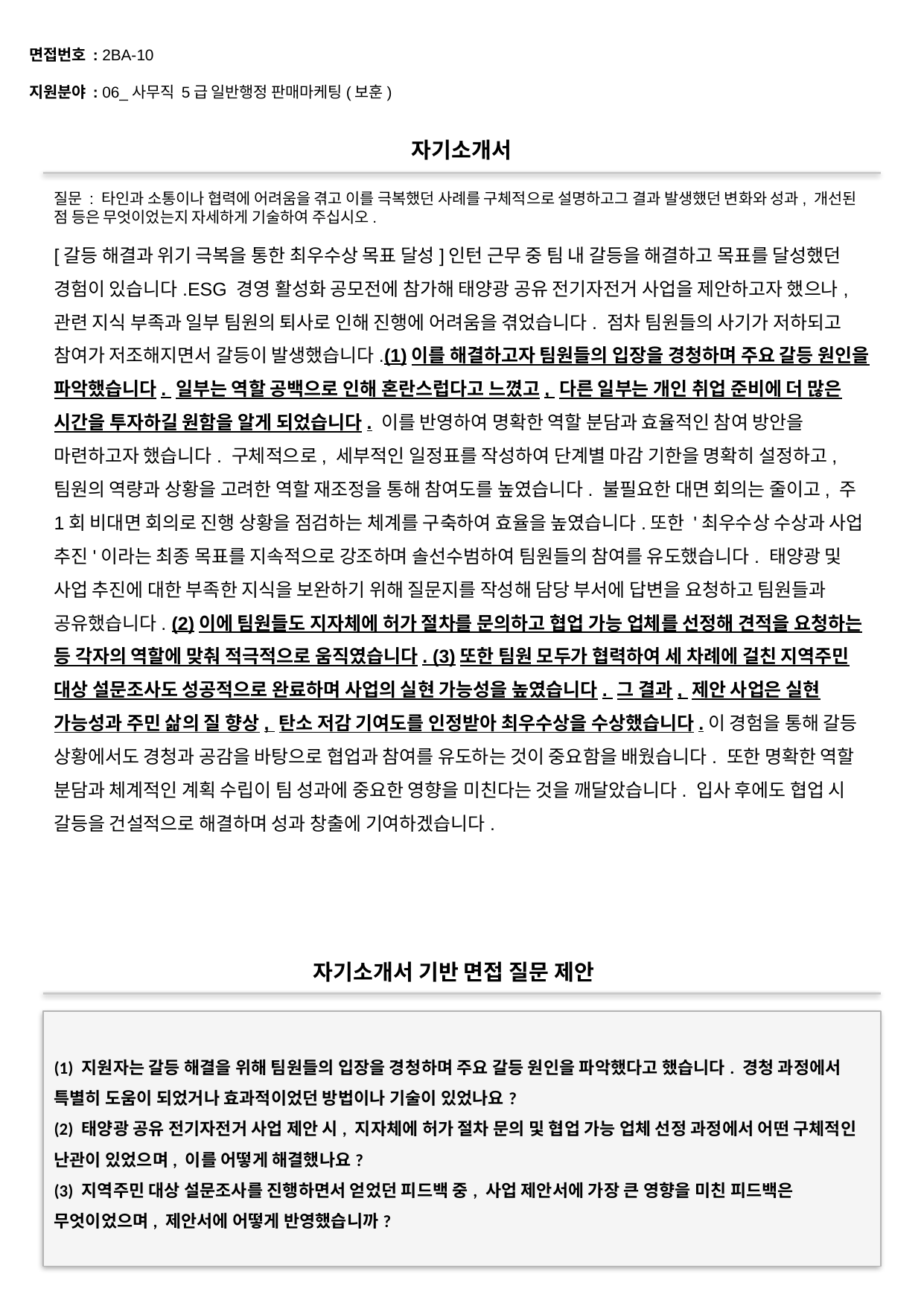

면접번호 : 2BA-10

지원분야 : 06_사무직 5급 일반행정 판매마케팅(보훈)
#

자기소개서

질문 : 타인과 소통이나 협력에 어려움을 겪고 이를 극복했던 사례를 구체적으로 설명하고그 결과 발생했던 변화와 성과, 개선된 점 등은 무엇이었는지 자세하게 기술하여 주십시오.

[갈등 해결과 위기 극복을 통한 최우수상 목표 달성]인턴 근무 중 팀 내 갈등을 해결하고 목표를 달성했던 경험이 있습니다.ESG 경영 활성화 공모전에 참가해 태양광 공유 전기자전거 사업을 제안하고자 했으나, 관련 지식 부족과 일부 팀원의 퇴사로 인해 진행에 어려움을 겪었습니다. 점차 팀원들의 사기가 저하되고 참여가 저조해지면서 갈등이 발생했습니다.(1)이를 해결하고자 팀원들의 입장을 경청하며 주요 갈등 원인을 파악했습니다. 일부는 역할 공백으로 인해 혼란스럽다고 느꼈고, 다른 일부는 개인 취업 준비에 더 많은 시간을 투자하길 원함을 알게 되었습니다. 이를 반영하여 명확한 역할 분담과 효율적인 참여 방안을 마련하고자 했습니다. 구체적으로, 세부적인 일정표를 작성하여 단계별 마감 기한을 명확히 설정하고, 팀원의 역량과 상황을 고려한 역할 재조정을 통해 참여도를 높였습니다. 불필요한 대면 회의는 줄이고, 주 1회 비대면 회의로 진행 상황을 점검하는 체계를 구축하여 효율을 높였습니다.또한 '최우수상 수상과 사업 추진'이라는 최종 목표를 지속적으로 강조하며 솔선수범하여 팀원들의 참여를 유도했습니다. 태양광 및 사업 추진에 대한 부족한 지식을 보완하기 위해 질문지를 작성해 담당 부서에 답변을 요청하고 팀원들과 공유했습니다. (2)이에 팀원들도 지자체에 허가 절차를 문의하고 협업 가능 업체를 선정해 견적을 요청하는 등 각자의 역할에 맞춰 적극적으로 움직였습니다. (3)또한 팀원 모두가 협력하여 세 차례에 걸친 지역주민 대상 설문조사도 성공적으로 완료하며 사업의 실현 가능성을 높였습니다. 그 결과, 제안 사업은 실현 가능성과 주민 삶의 질 향상, 탄소 저감 기여도를 인정받아 최우수상을 수상했습니다.이 경험을 통해 갈등 상황에서도 경청과 공감을 바탕으로 협업과 참여를 유도하는 것이 중요함을 배웠습니다. 또한 명확한 역할 분담과 체계적인 계획 수립이 팀 성과에 중요한 영향을 미친다는 것을 깨달았습니다. 입사 후에도 협업 시 갈등을 건설적으로 해결하며 성과 창출에 기여하겠습니다.

자기소개서 기반 면접 질문 제안

(1) 지원자는 갈등 해결을 위해 팀원들의 입장을 경청하며 주요 갈등 원인을 파악했다고 했습니다. 경청 과정에서 특별히 도움이 되었거나 효과적이었던 방법이나 기술이 있었나요?
(2) 태양광 공유 전기자전거 사업 제안 시, 지자체에 허가 절차 문의 및 협업 가능 업체 선정 과정에서 어떤 구체적인 난관이 있었으며, 이를 어떻게 해결했나요?
(3) 지역주민 대상 설문조사를 진행하면서 얻었던 피드백 중, 사업 제안서에 가장 큰 영향을 미친 피드백은 무엇이었으며, 제안서에 어떻게 반영했습니까?